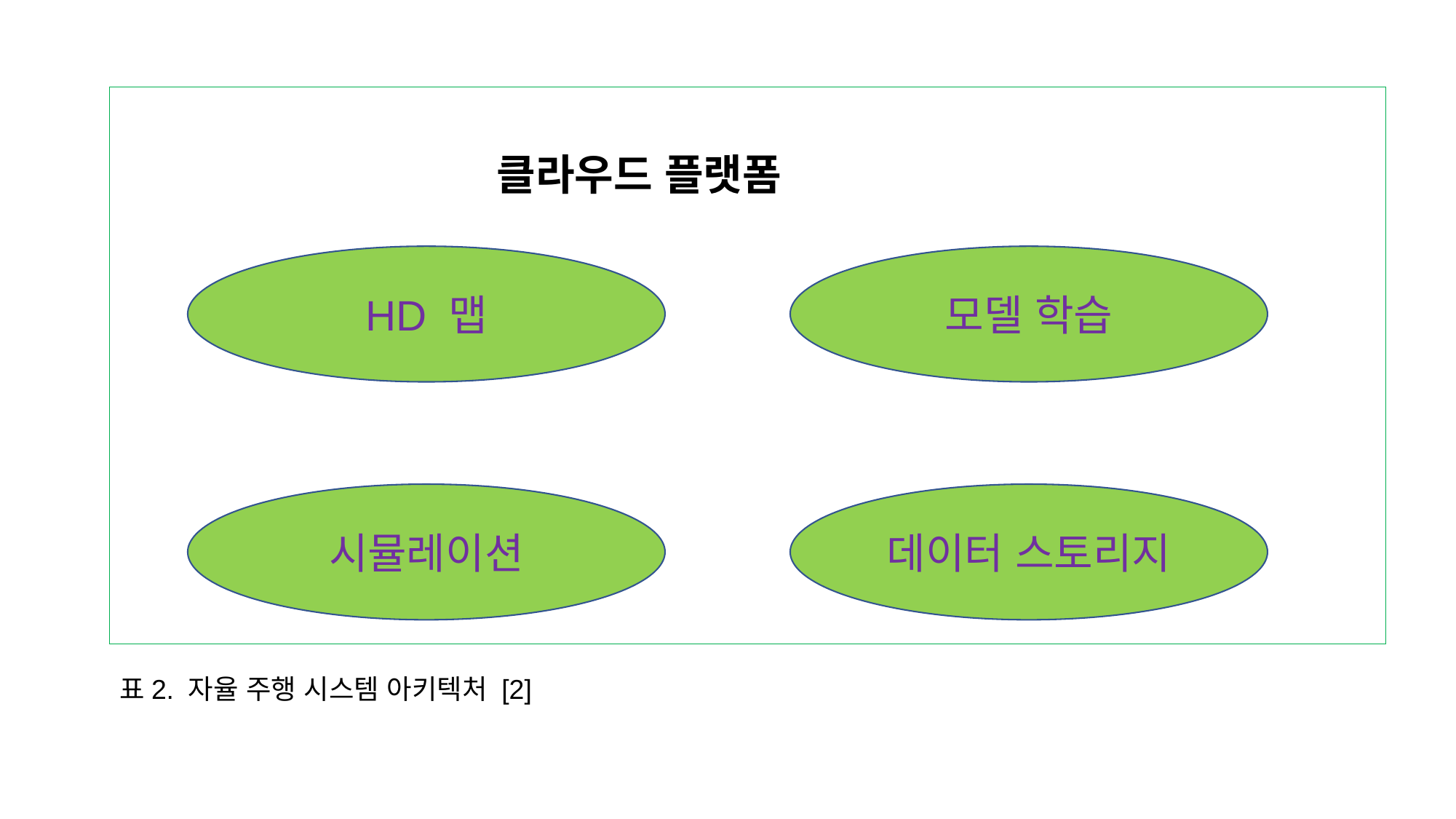

클라우드 플랫폼

모델 학습
HD 맵
데이터 스토리지
시뮬레이션
표2. 자율 주행 시스템 아키텍처 [2]